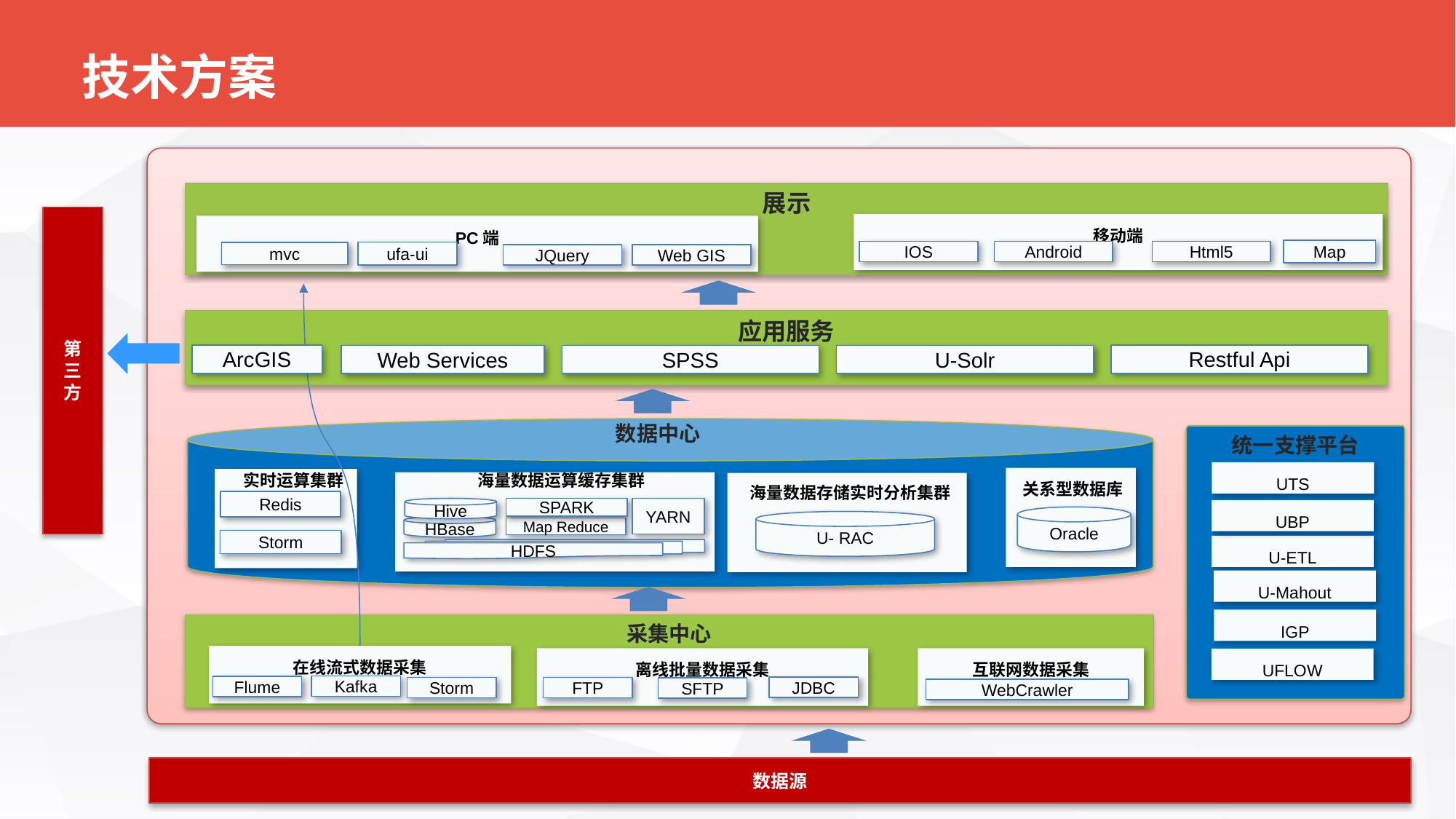

# 技术方案

展示
第
三
方
移动端
PC端
Map
IOS
Android
Html5
ufa-ui
mvc
JQuery
Web GIS

应用服务
基础数据存储运算集群

ArcGIS
Restful Api
Web Services
SPSS
U-Solr

数据中心

统一支撑平台
实时运算集群
海量数据运算缓存集群
UTS
关系型数据库

海量数据存储实时分析集群

Redis
Hive
SPARK
YARN
UBP
Oracle
U- RAC
HBase
Map Reduce
Storm
U-ETL
HDFS
U-Mahout

IGP
采集中心
在线流式数据采集
离线批量数据采集
互联网数据采集
UFLOW
Kafka
Flume
JDBC
Storm
FTP
SFTP
WebCrawler

数据源